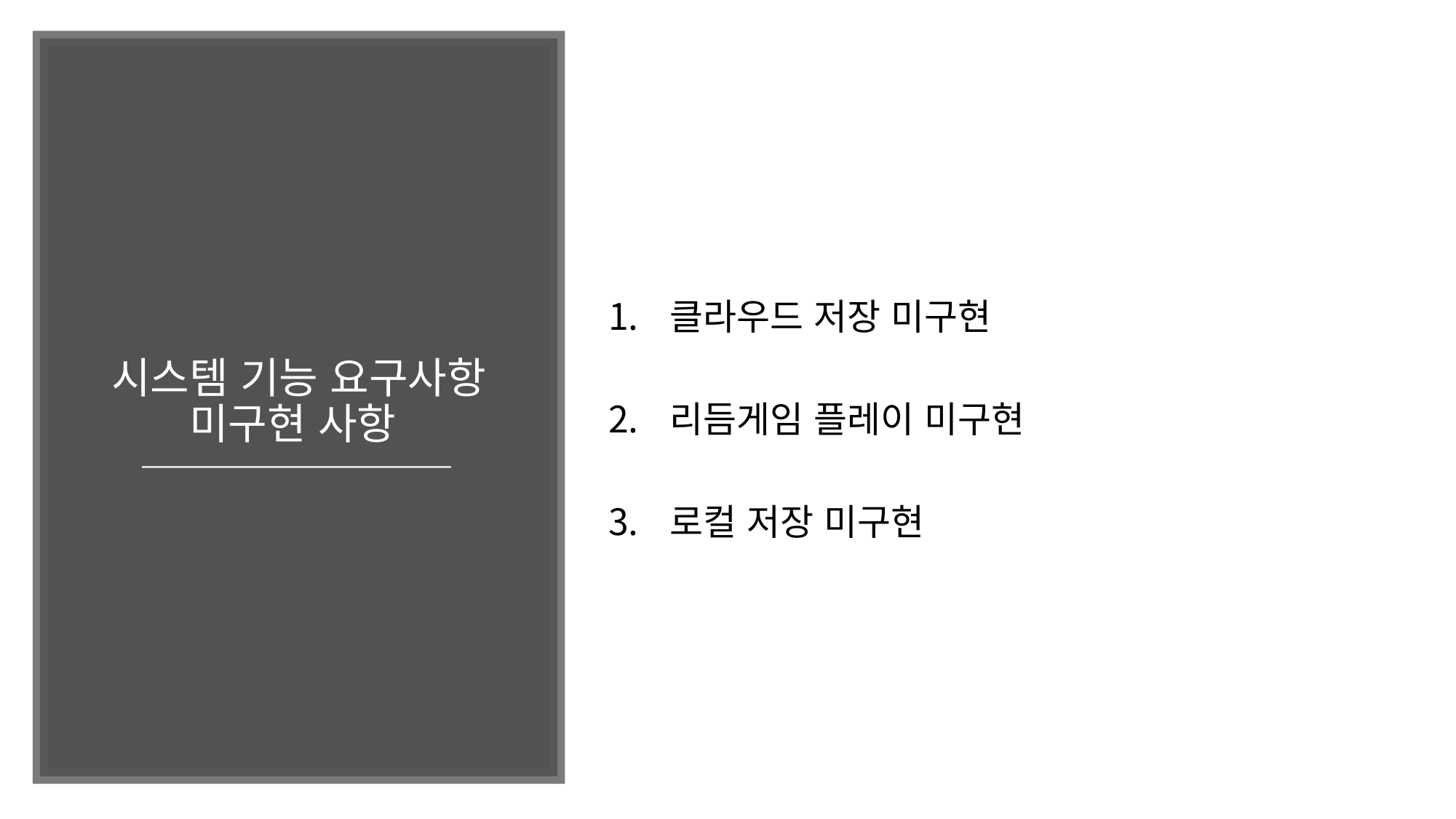

# 시스템 기능 요구사항 미구현 사항
클라우드 저장 미구현
리듬게임 플레이 미구현
로컬 저장 미구현